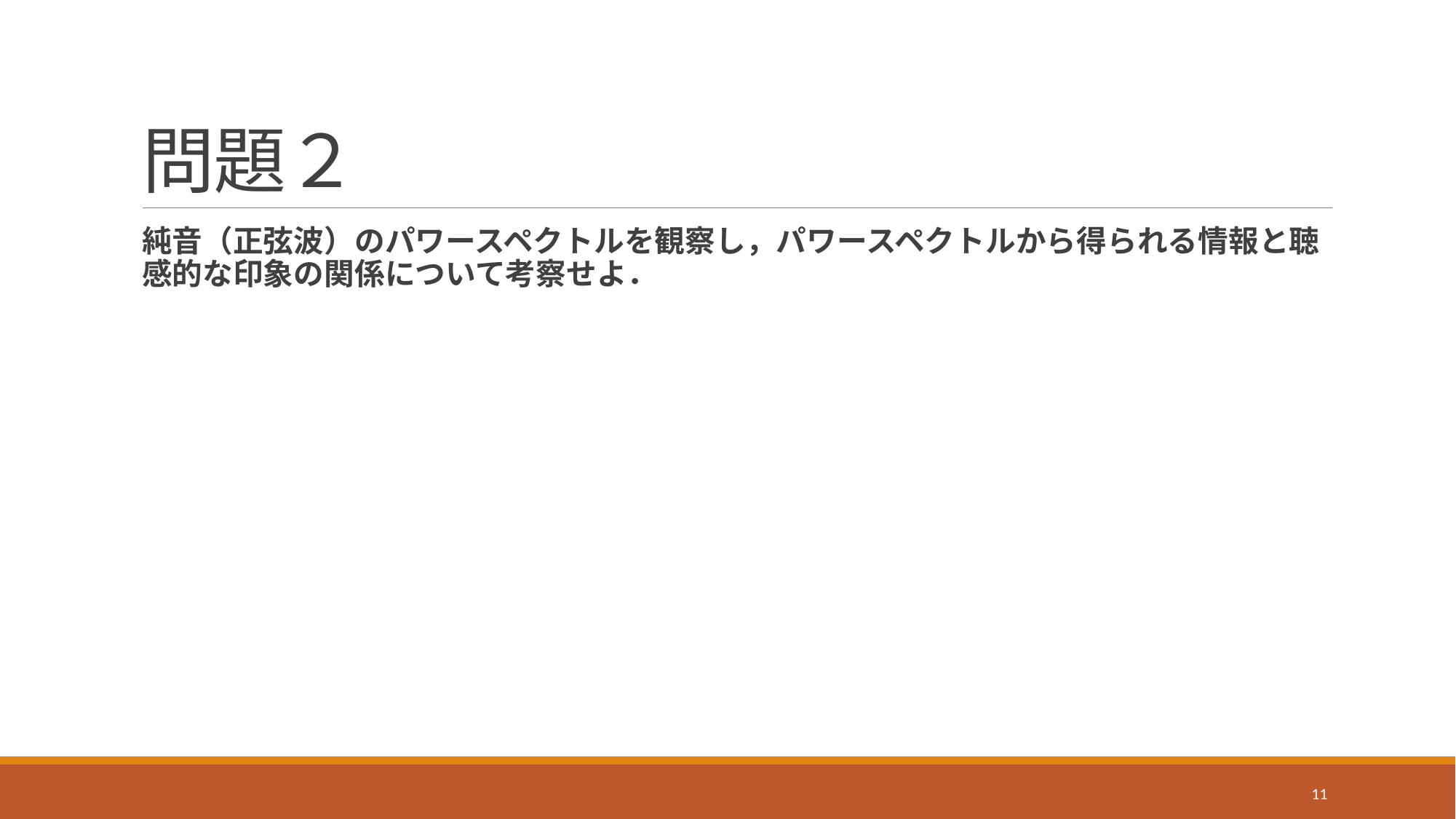

# 問題２
純音（正弦波）のパワースペクトルを観察し，パワースペクトルから得られる情報と聴感的な印象の関係について考察せよ．
11